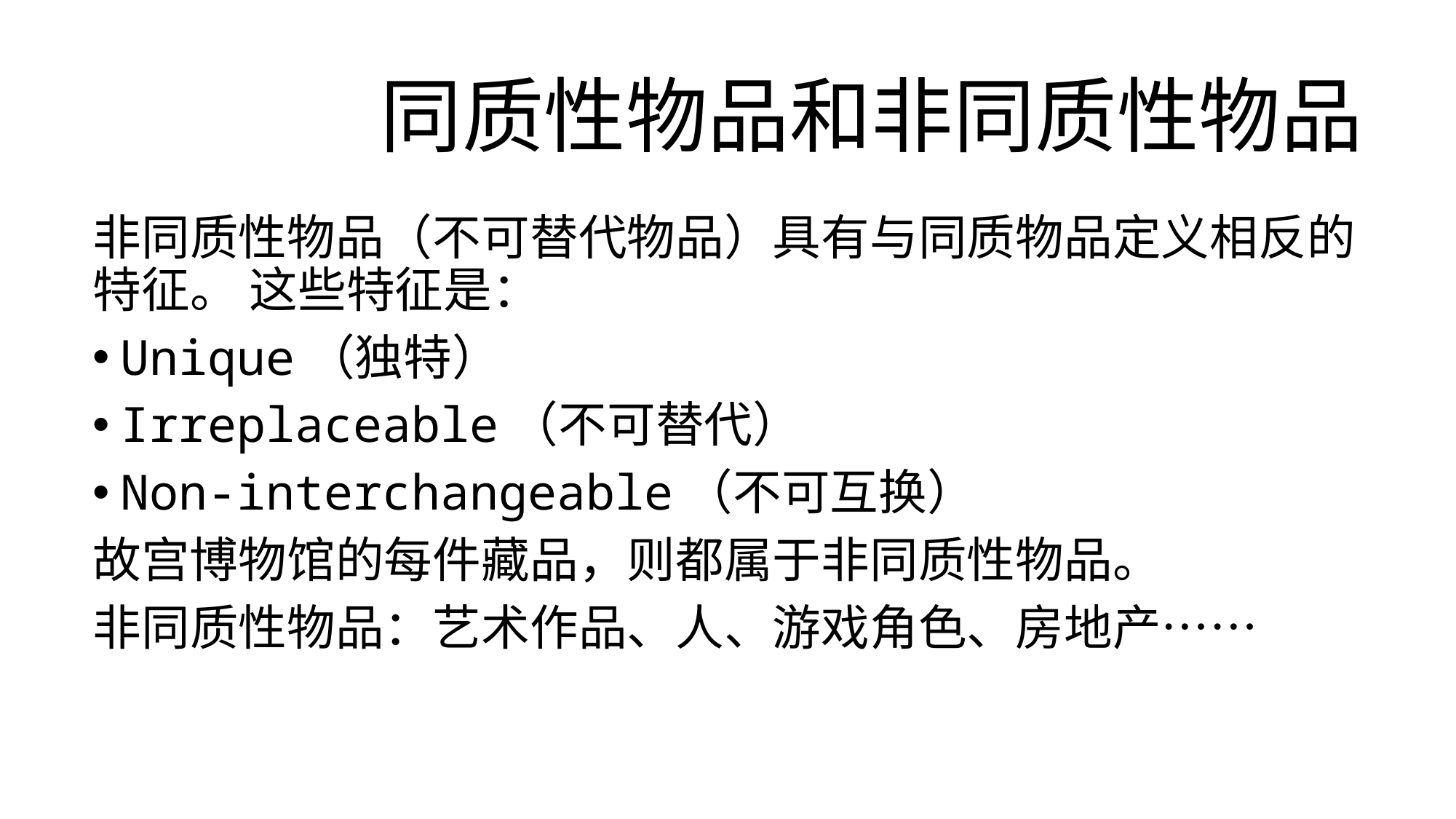

# 同质性物品和非同质性物品
非同质性物品（不可替代物品）具有与同质物品定义相反的特征。 这些特征是：
‌Unique（独特）
Irreplaceable（不可替代）
Non-interchangeable（不可互换）
故宫博物馆的每件藏品，则都属于非同质性物品。
非同质性物品：艺术作品、人、游戏角色、房地产……